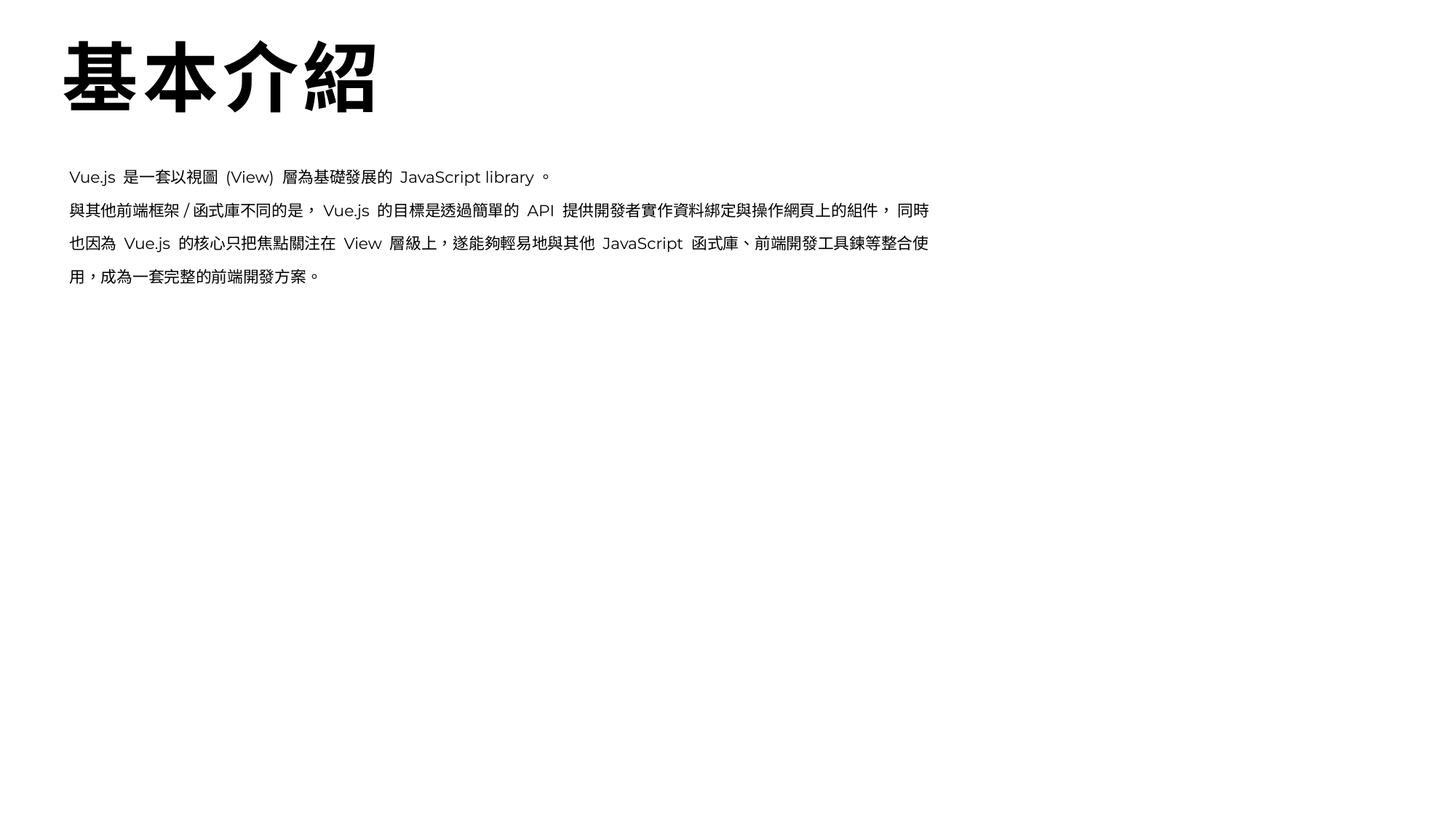

基本介紹
Vue.js 是一套以視圖 (View) 層為基礎發展的 JavaScript library。
與其他前端框架/函式庫不同的是，Vue.js 的目標是透過簡單的 API 提供開發者實作資料綁定與操作網頁上的組件， 同時也因為 Vue.js 的核心只把焦點關注在 View 層級上，遂能夠輕易地與其他 JavaScript 函式庫、前端開發工具鍊等整合使用，成為一套完整的前端開發方案。
60%
40%